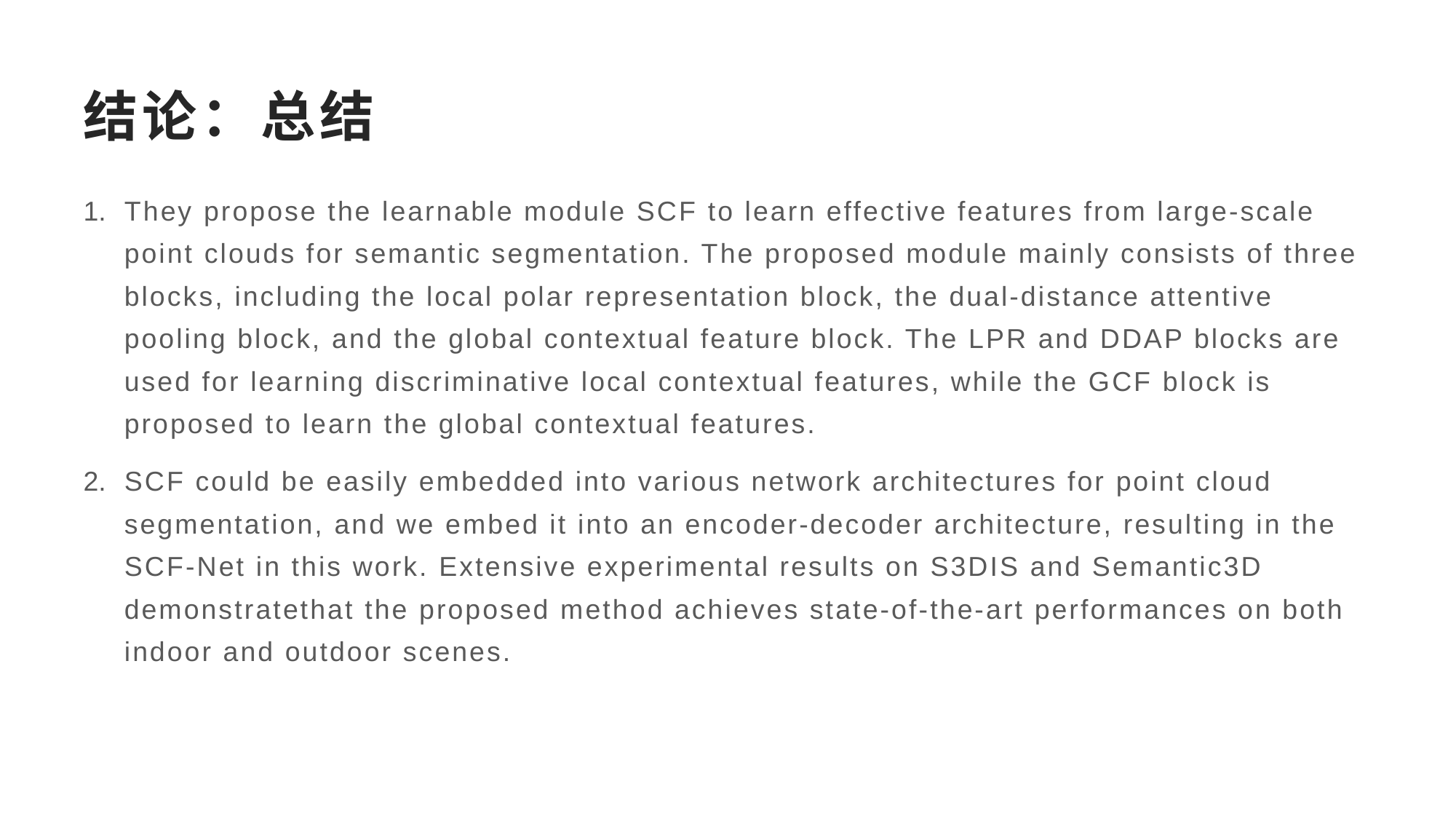

# 结论：总结
They propose the learnable module SCF to learn effective features from large-scale point clouds for semantic segmentation. The proposed module mainly consists of three blocks, including the local polar representation block, the dual-distance attentive pooling block, and the global contextual feature block. The LPR and DDAP blocks are used for learning discriminative local contextual features, while the GCF block is proposed to learn the global contextual features.
SCF could be easily embedded into various network architectures for point cloud segmentation, and we embed it into an encoder-decoder architecture, resulting in the SCF-Net in this work. Extensive experimental results on S3DIS and Semantic3D demonstratethat the proposed method achieves state-of-the-art performances on both indoor and outdoor scenes.